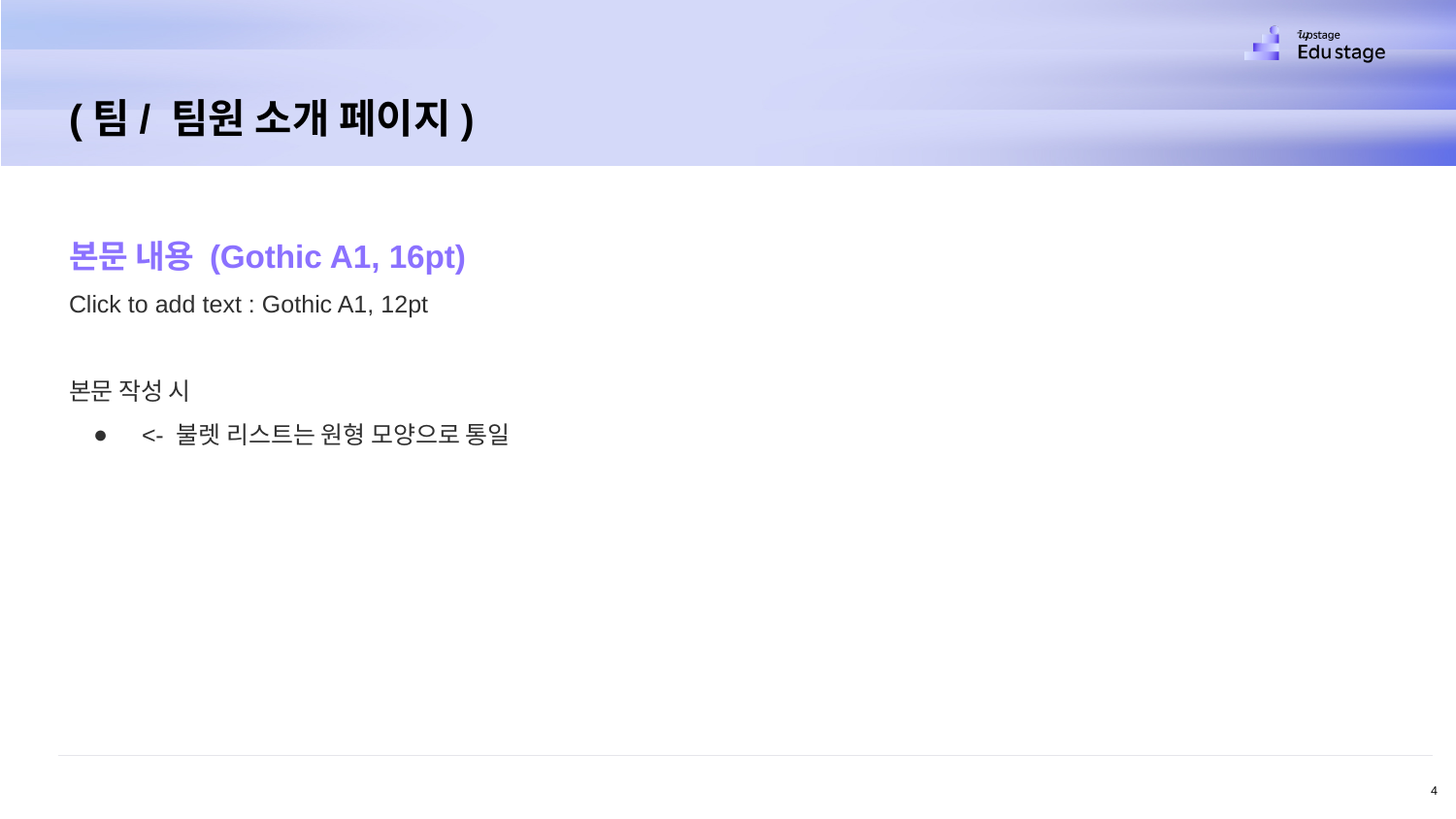

(팀/ 팀원 소개 페이지)
본문 내용 (Gothic A1, 16pt)
Click to add text : Gothic A1, 12pt

본문 작성 시
<- 불렛 리스트는 원형 모양으로 통일